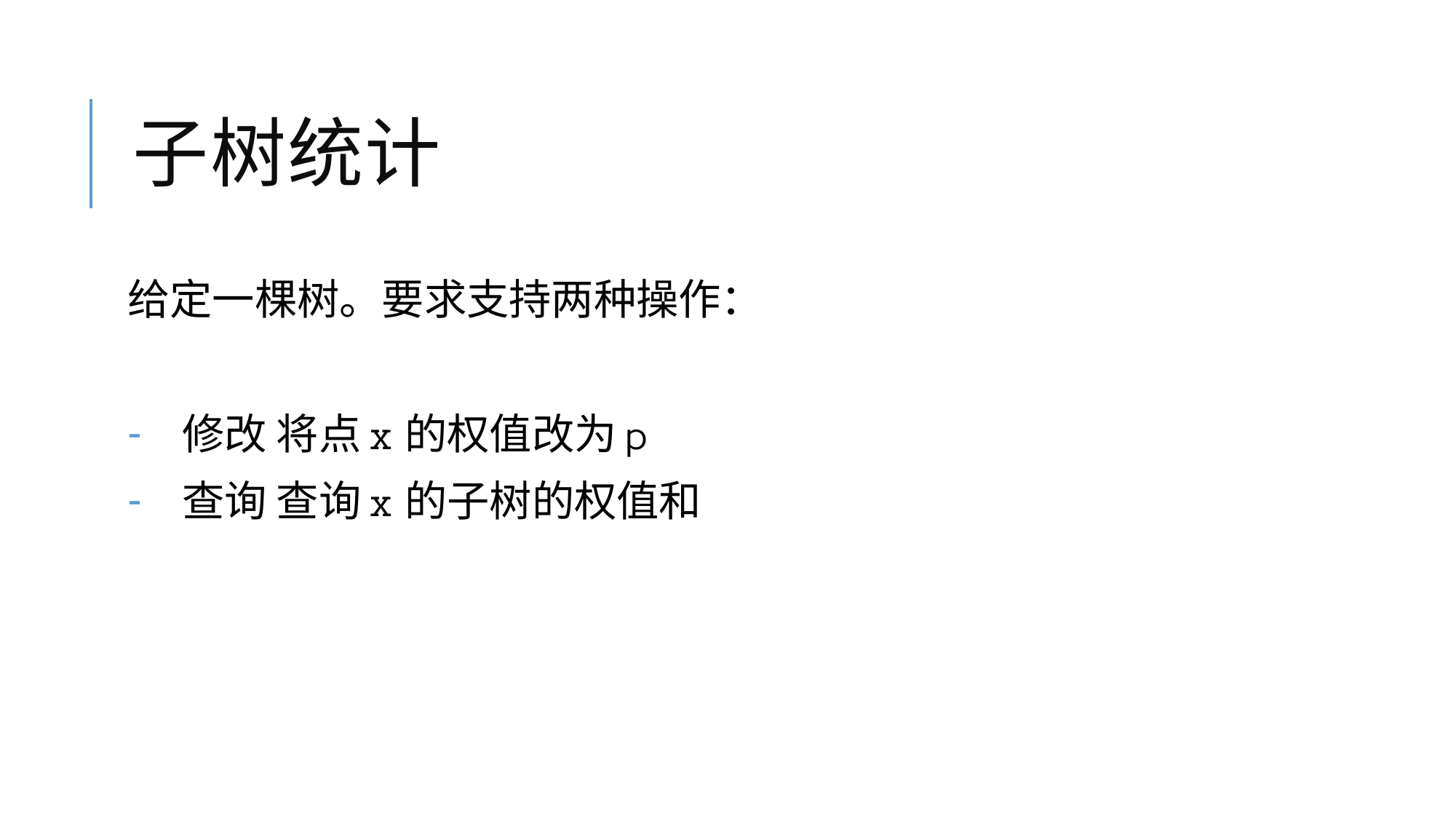

# 子树统计
给定一棵树。要求支持两种操作：

修改 将点x的权值改为p
查询 查询x的子树的权值和